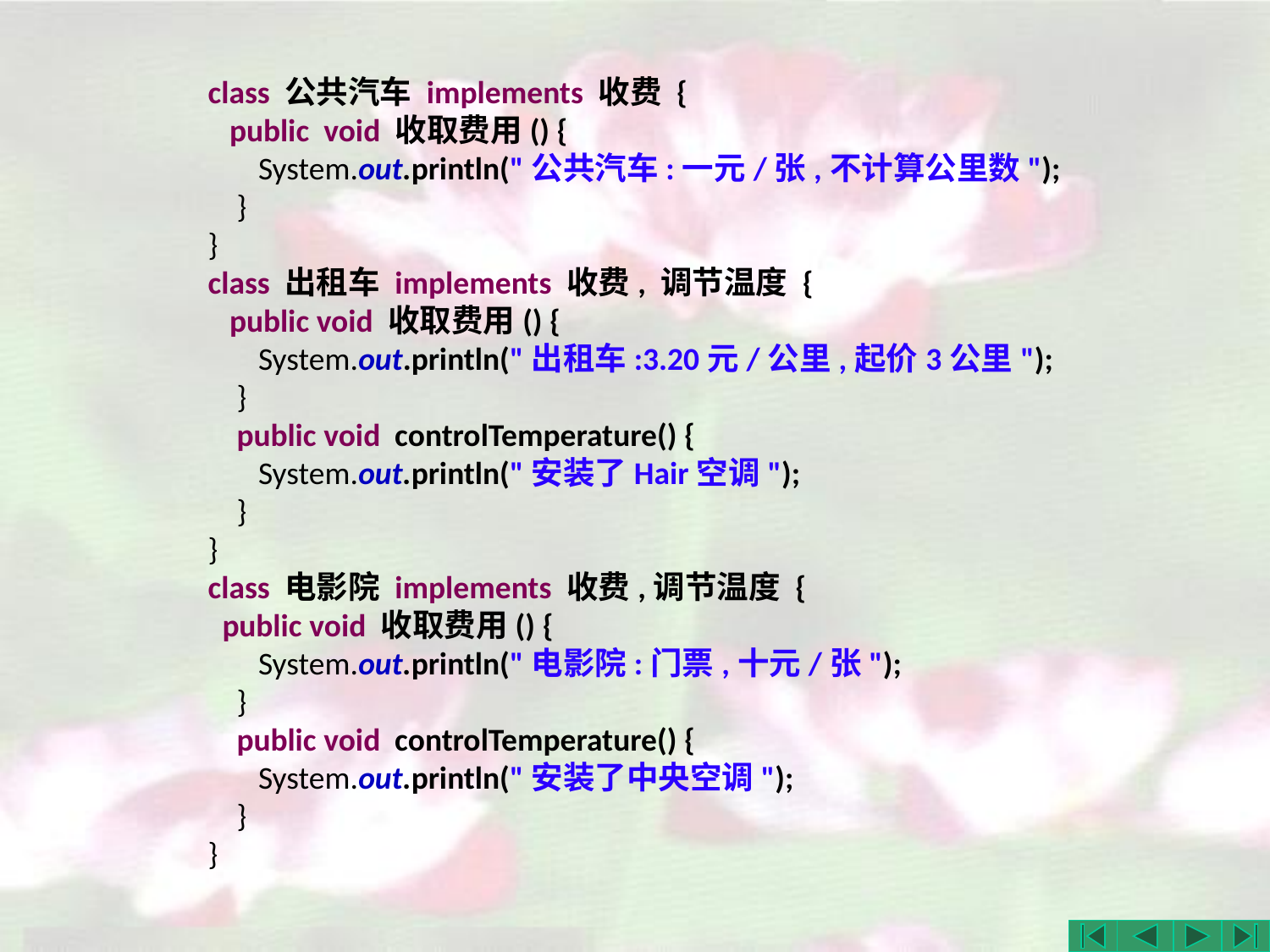

class 公共汽车 implements 收费 {
   public  void 收取费用() {
       System.out.println("公共汽车:一元/张,不计算公里数");
    }
}
class 出租车 implements 收费, 调节温度 {
   public void 收取费用() {
       System.out.println("出租车:3.20元/公里,起价3公里");
    }
    public void  controlTemperature() {
       System.out.println("安装了Hair空调");
    }
}
class 电影院 implements 收费,调节温度 {
  public void 收取费用() {
       System.out.println("电影院:门票,十元/张");
    }
    public void  controlTemperature() {
       System.out.println("安装了中央空调");
    }
}